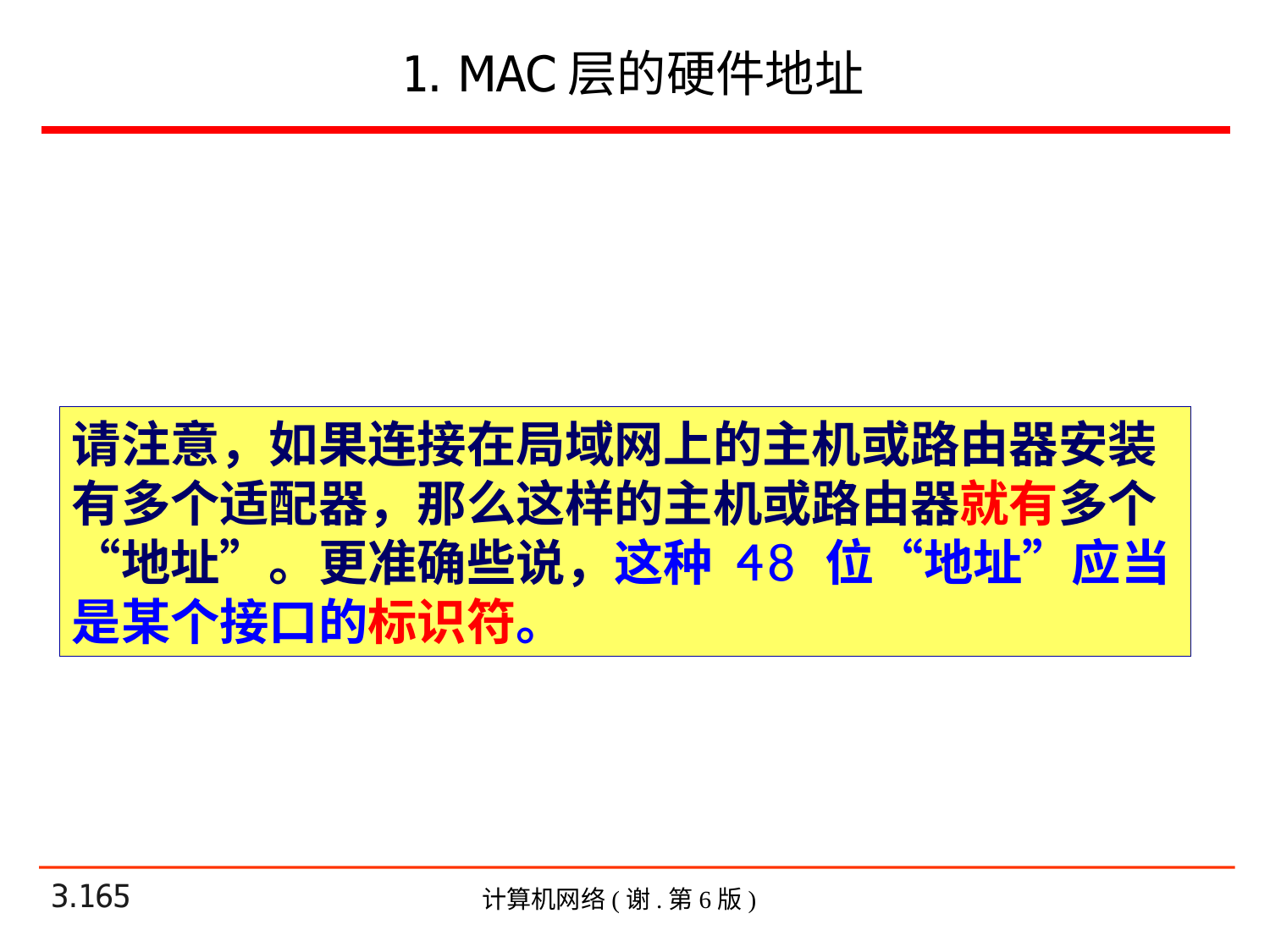

# 1. MAC层的硬件地址
请注意，如果连接在局域网上的主机或路由器安装有多个适配器，那么这样的主机或路由器就有多个“地址”。更准确些说，这种 48 位“地址”应当是某个接口的标识符。